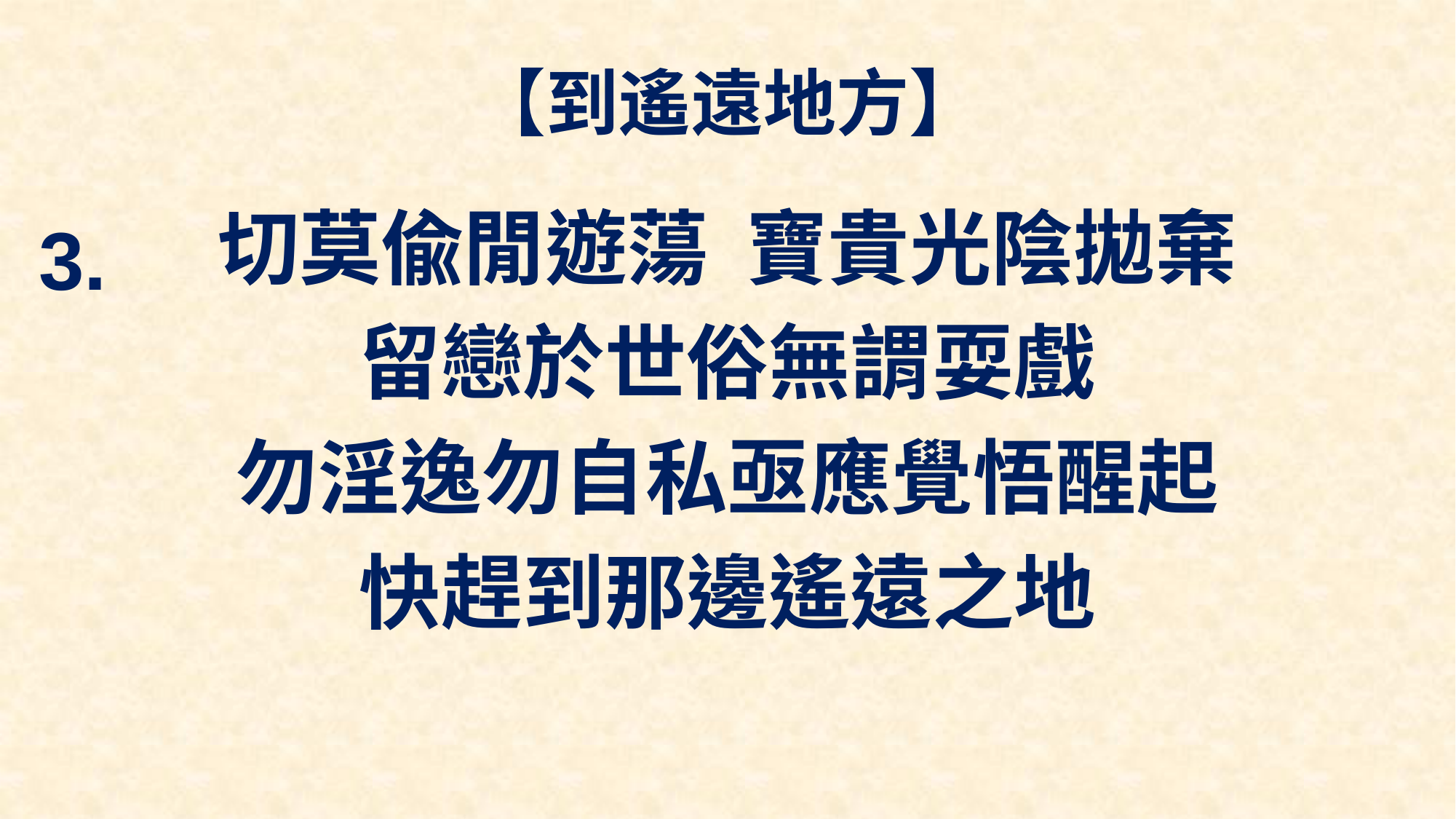

# 【到遙遠地方】
切莫偸閒遊蕩  寶貴光陰拋棄
留戀於世俗無謂耍戲
勿淫逸勿自私亟應覺悟醒起
快趕到那邊遙遠之地
3.